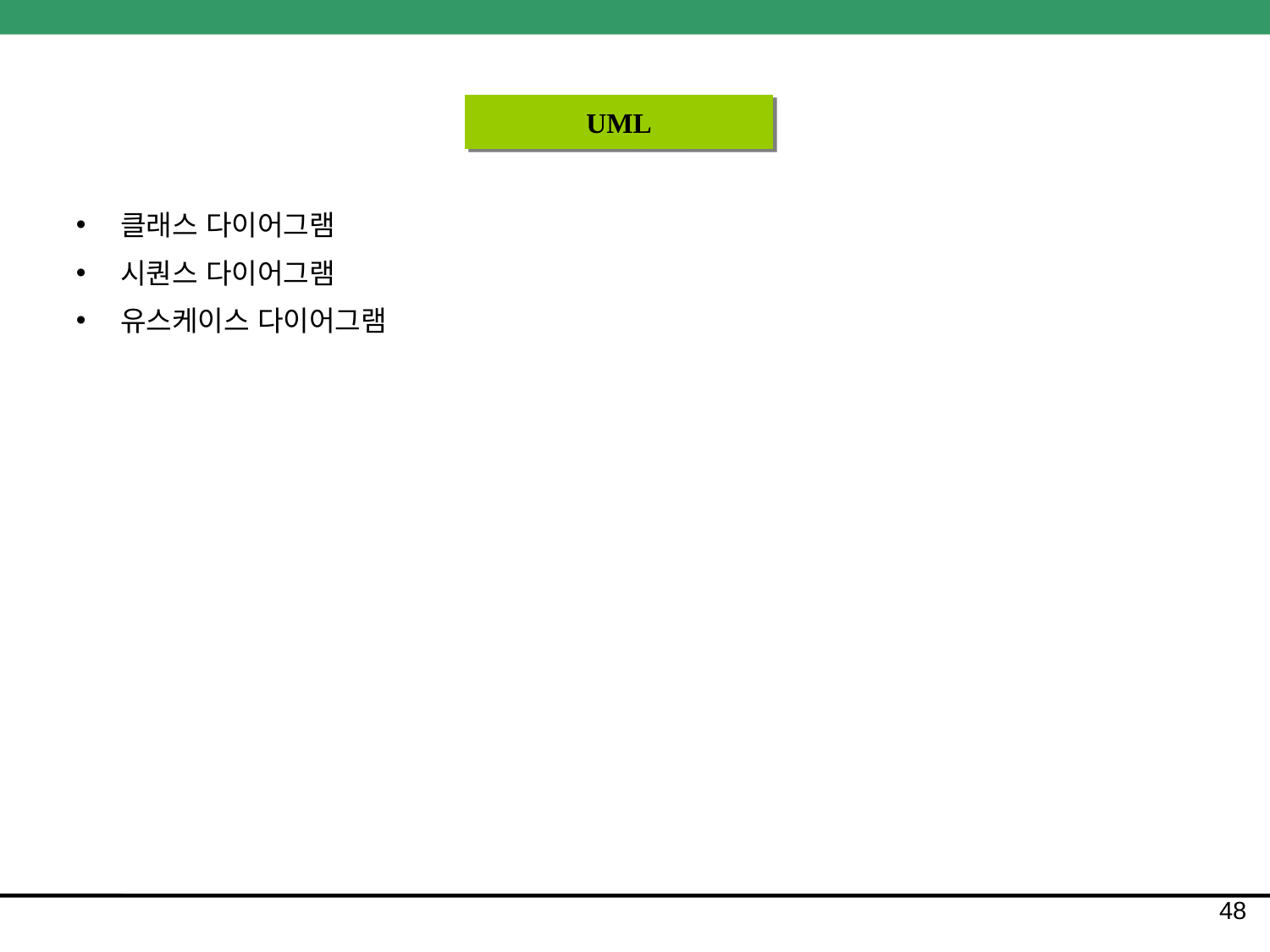

UML

 클래스 다이어그램
 시퀀스 다이어그램
 유스케이스 다이어그램
48